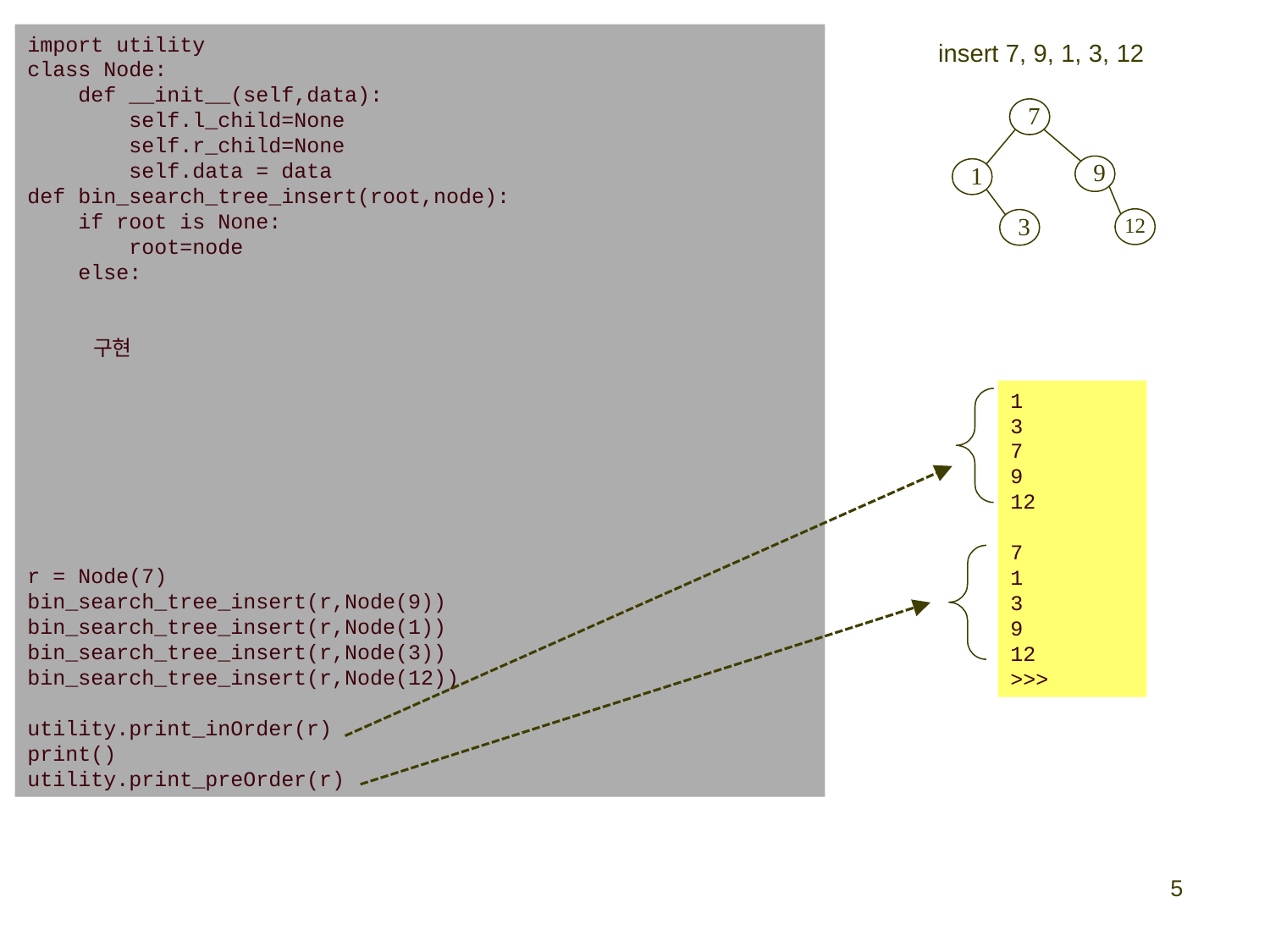

insert 7, 9, 1, 3, 12
import utility
class Node:
    def __init__(self,data):
        self.l_child=None
        self.r_child=None
        self.data = data
def bin_search_tree_insert(root,node):
    if root is None:
        root=node
    else:

             구현

r = Node(7)
bin_search_tree_insert(r,Node(9))
bin_search_tree_insert(r,Node(1))
bin_search_tree_insert(r,Node(3))
bin_search_tree_insert(r,Node(12))

utility.print_inOrder(r)
print()
utility.print_preOrder(r)
7
9
1
12
3
1
3
7
9
12

7
1
3
9
12
>>>

5